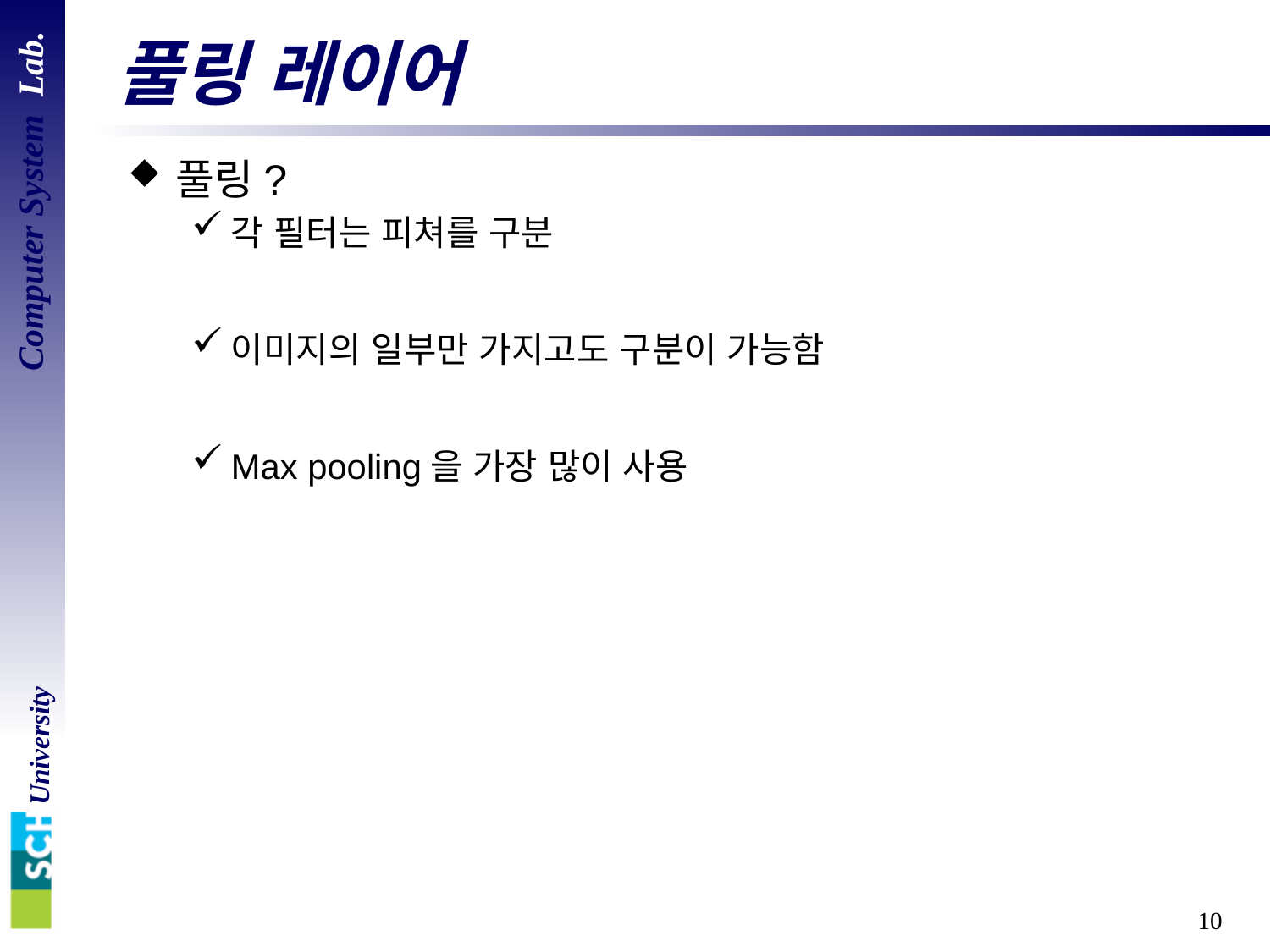

# 풀링 레이어
풀링?
각 필터는 피쳐를 구분

이미지의 일부만 가지고도 구분이 가능함

Max pooling을 가장 많이 사용